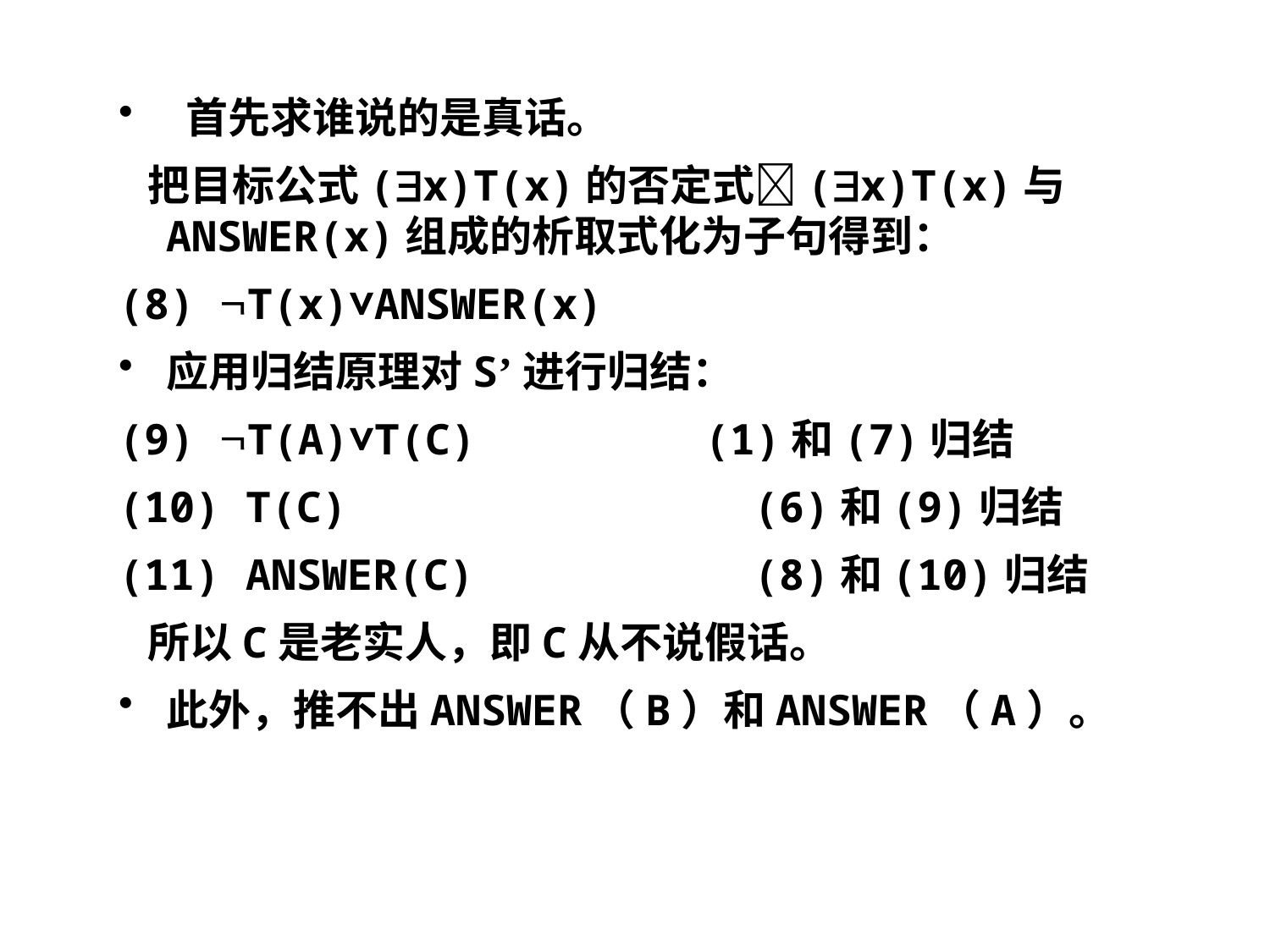

首先求谁说的是真话。
  把目标公式(∃x)T(x)的否定式¬(∃x)T(x)与ANSWER(x)组成的析取式化为子句得到：
(8) ¬T(x)∨ANSWER(x)
应用归结原理对S’进行归结：
(9) ¬T(A)∨T(C)         (1)和(7)归结
(10) T(C)                (6)和(9)归结
(11) ANSWER(C)           (8)和(10)归结
  所以C是老实人，即C从不说假话。
此外，推不出ANSWER（B）和ANSWER（A）。